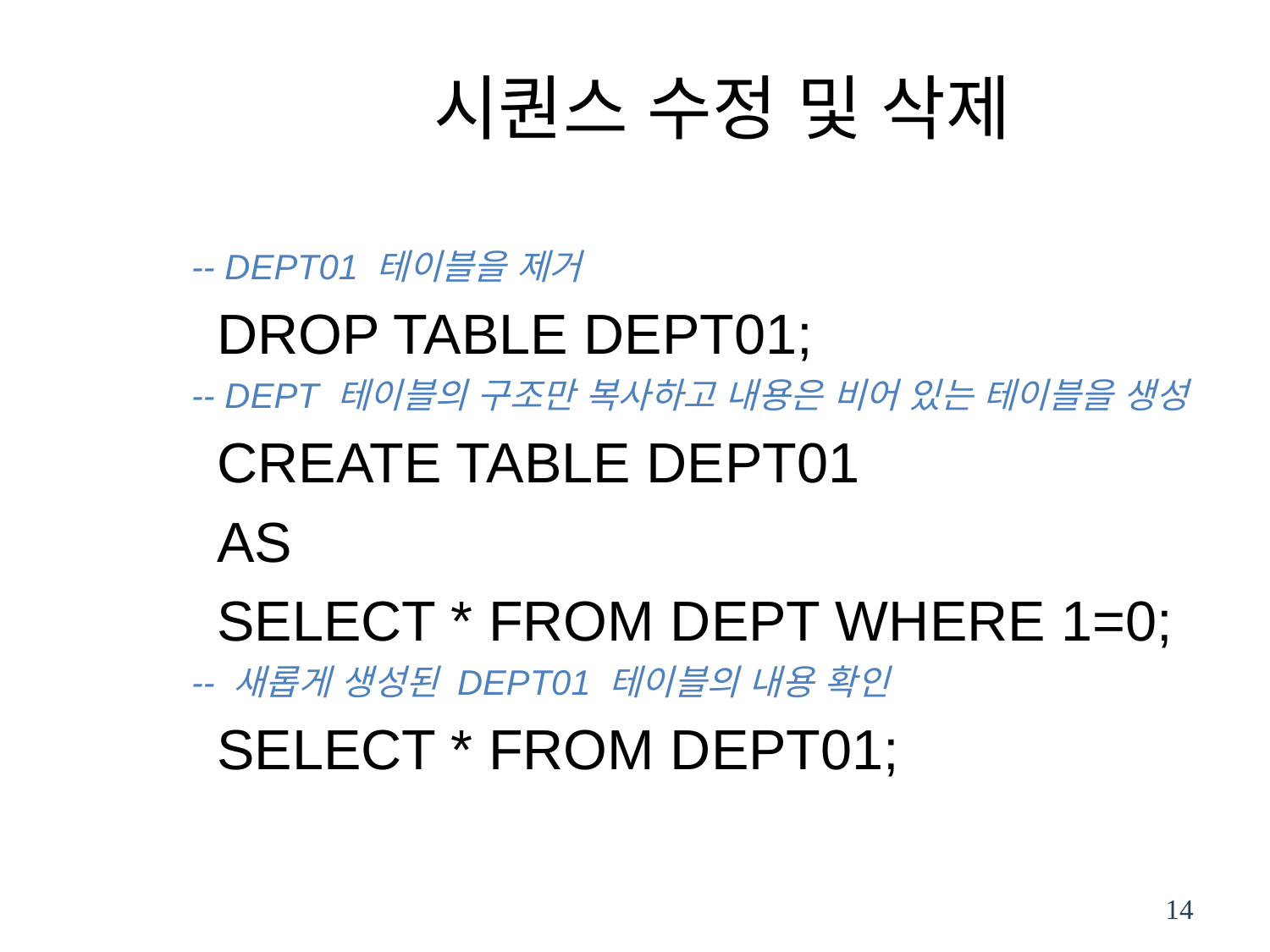

# 시퀀스 수정 및 삭제
-- DEPT01 테이블을 제거
DROP TABLE DEPT01;
-- DEPT 테이블의 구조만 복사하고 내용은 비어 있는 테이블을 생성
CREATE TABLE DEPT01
AS
SELECT * FROM DEPT WHERE 1=0;
-- 새롭게 생성된 DEPT01 테이블의 내용 확인
SELECT * FROM DEPT01;

14